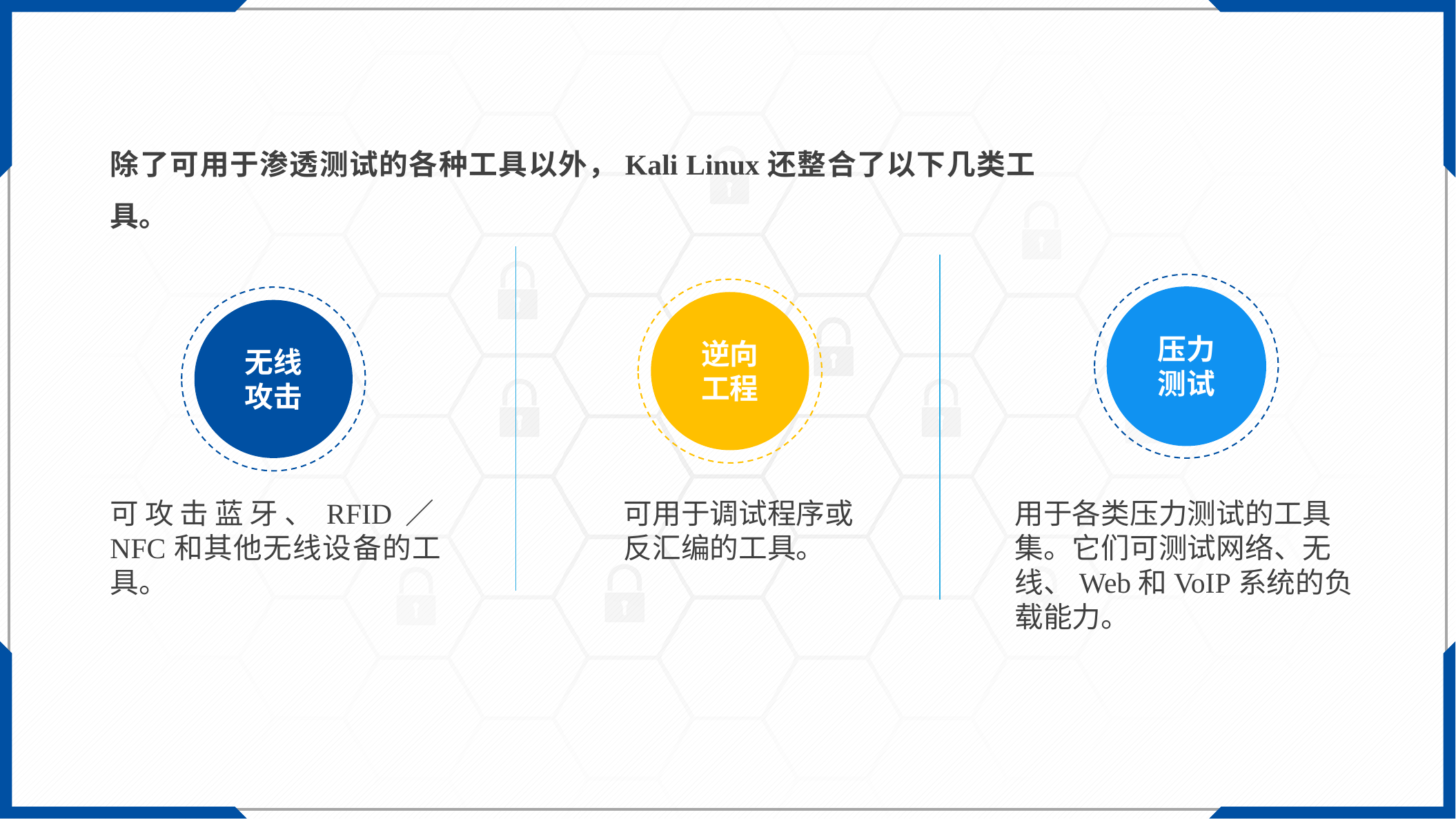

除了可用于渗透测试的各种工具以外，Kali Linux还整合了以下几类工具。

压力测试
用于各类压力测试的工具集。它们可测试网络、无线、Web和VoIP系统的负载能力。

逆向工程
可用于调试程序或
反汇编的工具。

无线攻击
可攻击蓝牙、RFID／NFC和其他无线设备的工具。